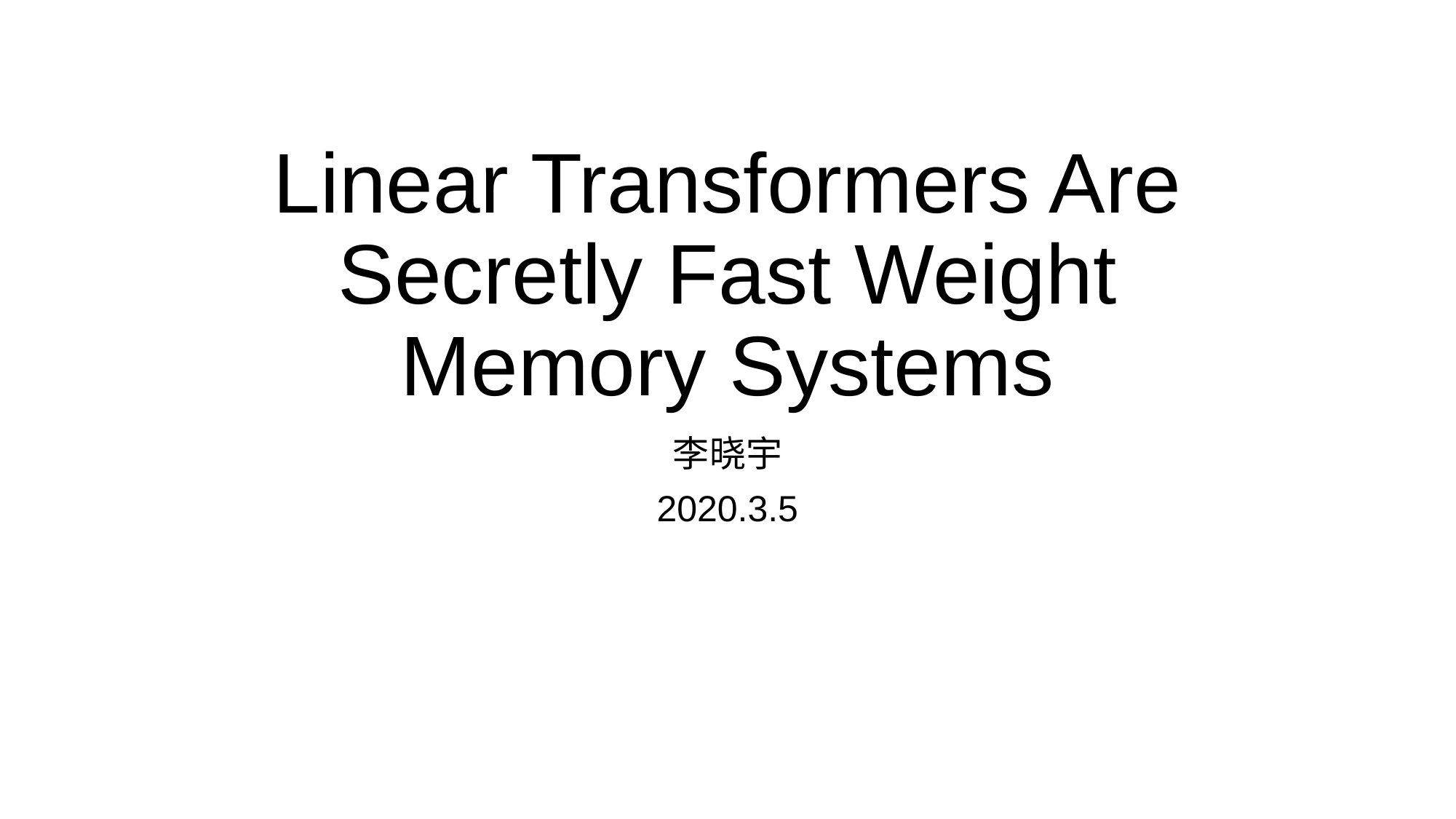

# Linear Transformers Are Secretly Fast Weight Memory Systems
李晓宇
2020.3.5